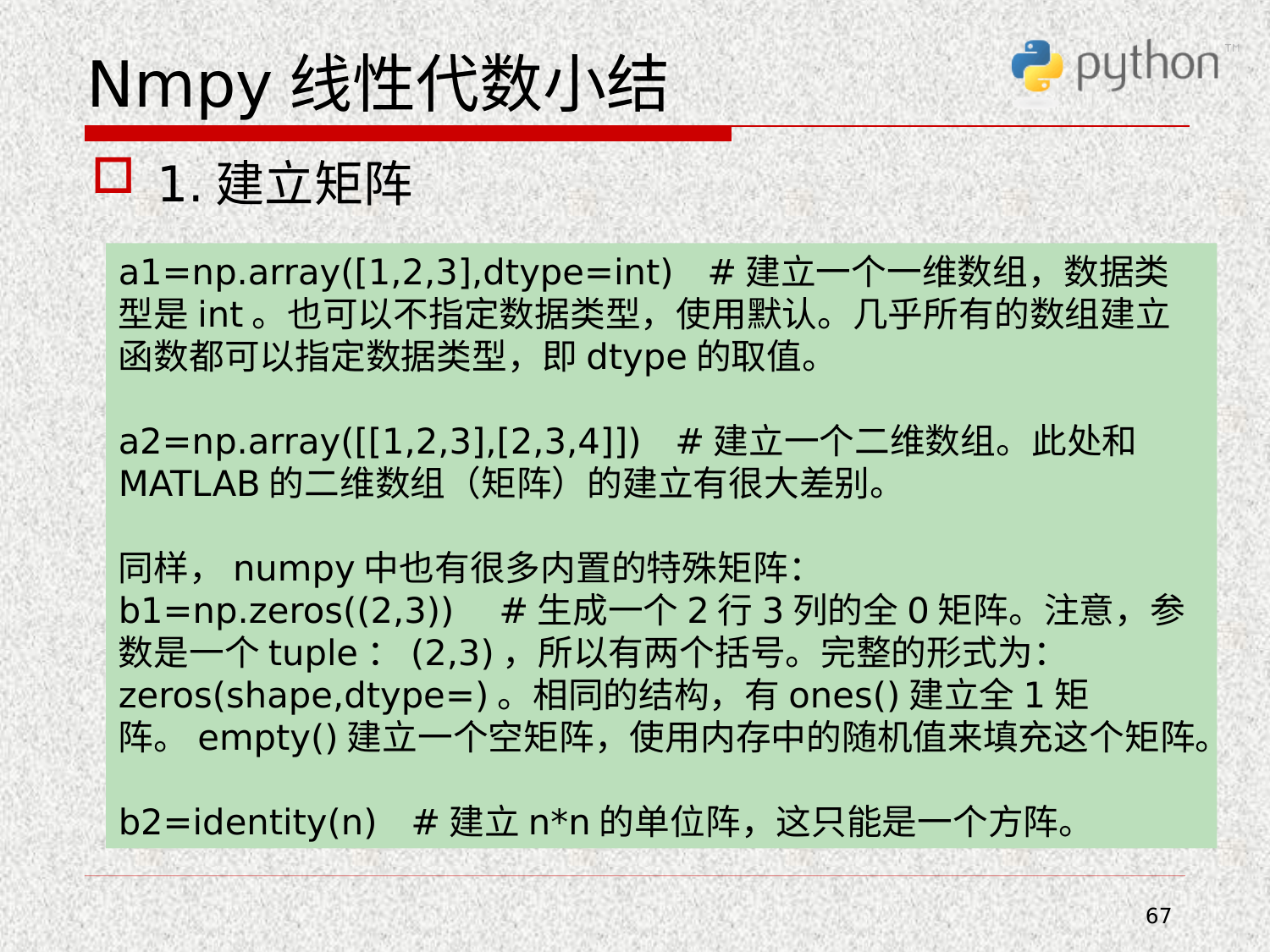

# Nmpy线性代数小结
1.建立矩阵

a1=np.array([1,2,3],dtype=int)   #建立一个一维数组，数据类型是int。也可以不指定数据类型，使用默认。几乎所有的数组建立函数都可以指定数据类型，即dtype的取值。

a2=np.array([[1,2,3],[2,3,4]])   #建立一个二维数组。此处和MATLAB的二维数组（矩阵）的建立有很大差别。

同样，numpy中也有很多内置的特殊矩阵：
b1=np.zeros((2,3))    #生成一个2行3列的全0矩阵。注意，参数是一个tuple：(2,3)，所以有两个括号。完整的形式为：zeros(shape,dtype=)。相同的结构，有ones()建立全1矩阵。empty()建立一个空矩阵，使用内存中的随机值来填充这个矩阵。

b2=identity(n)   #建立n*n的单位阵，这只能是一个方阵。
67